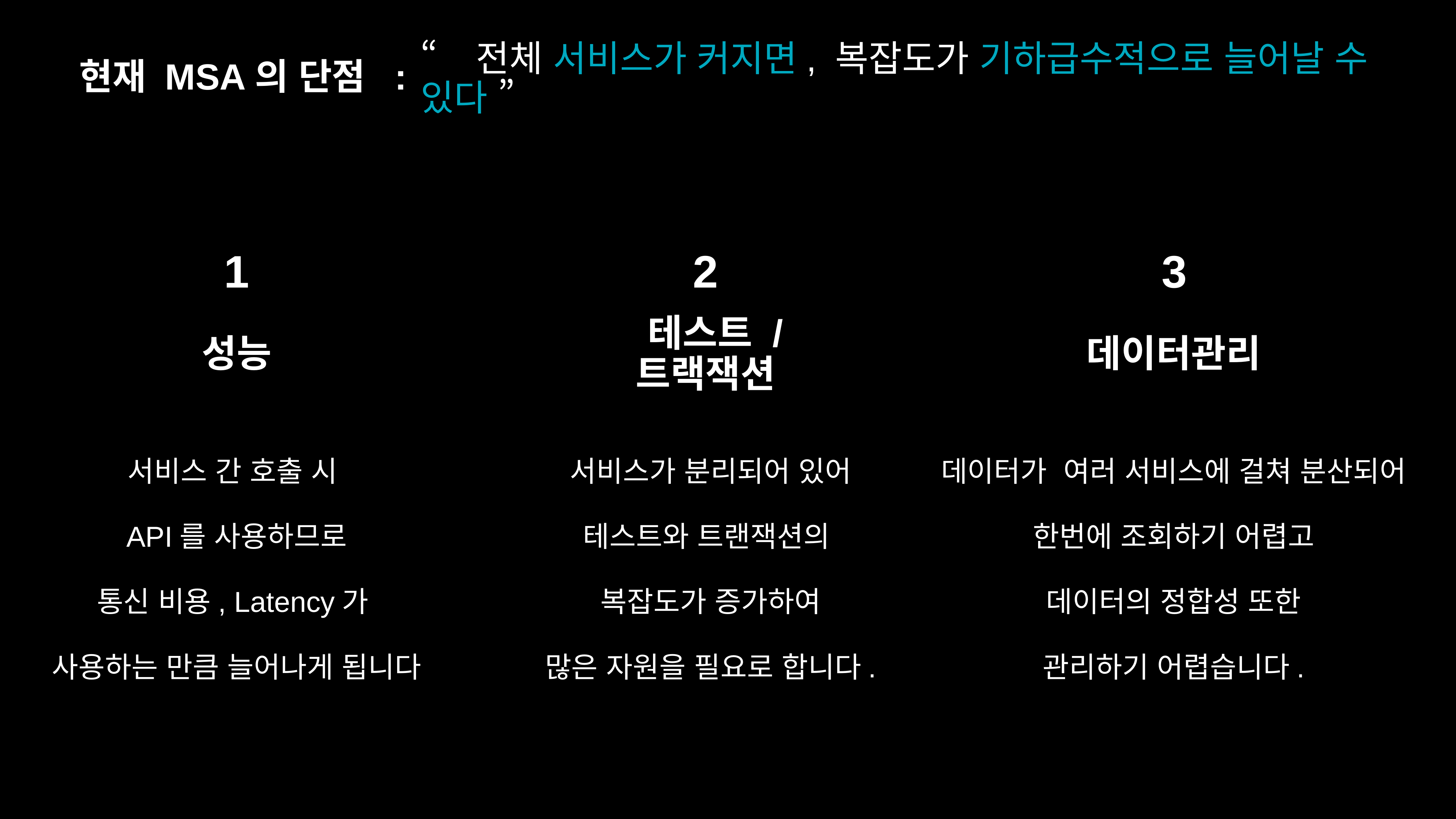

현재 MSA의 단점  :
“ 전체 서비스가 커지면, 복잡도가 기하급수적으로 늘어날 수 있다 ”
1
2
3
성능
서비스 간 호출 시
API를 사용하므로
통신 비용, Latency가
사용하는 만큼 늘어나게 됩니다
 테스트 / 트랙잭션
서비스가 분리되어 있어
테스트와 트랜잭션의
복잡도가 증가하여
많은 자원을 필요로 합니다.
데이터관리
데이터가  여러 서비스에 걸쳐 분산되어
한번에 조회하기 어렵고
데이터의 정합성 또한
관리하기 어렵습니다.